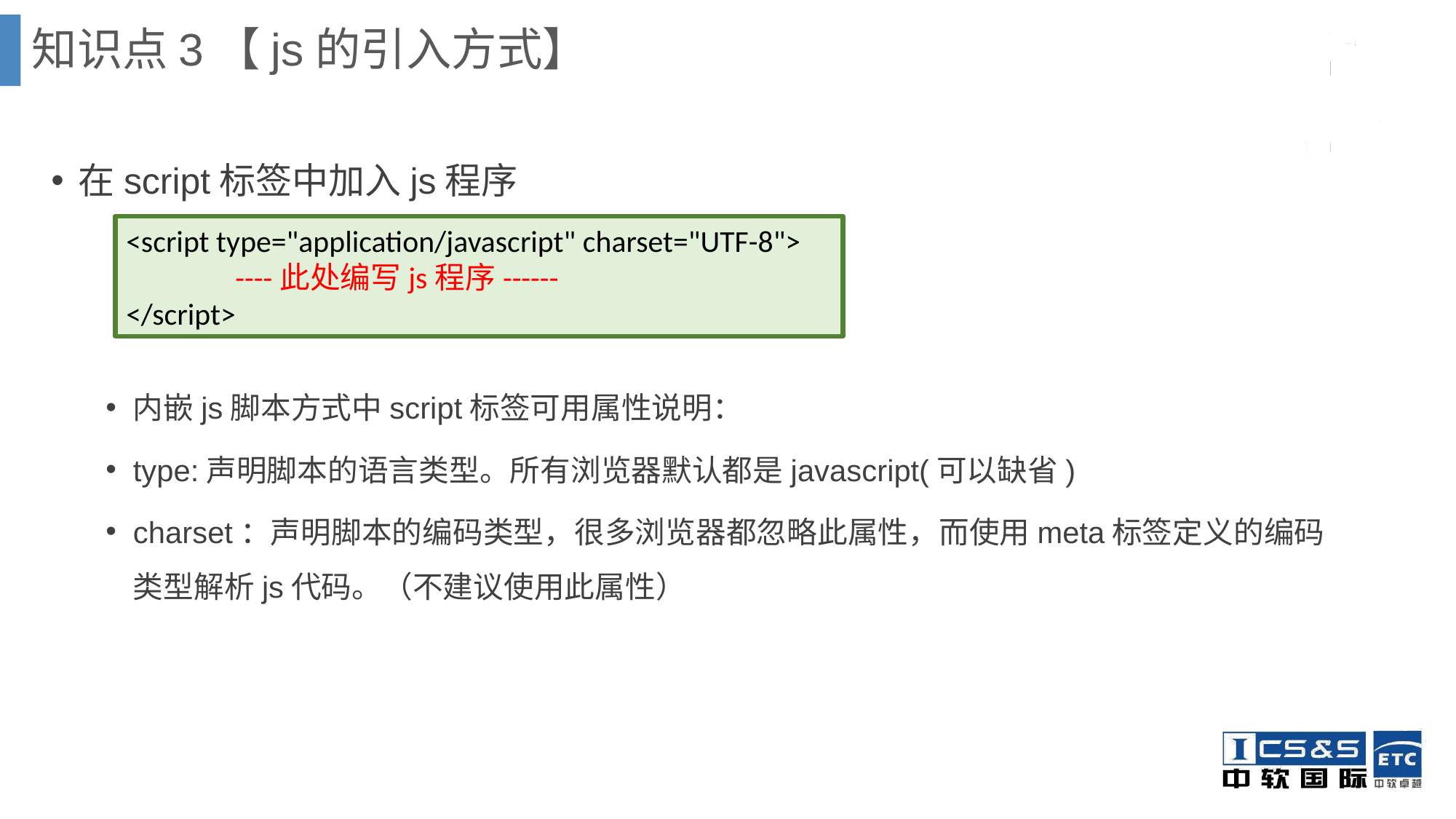

知识点3【js的引入方式】
在script标签中加入js程序

内嵌js脚本方式中script标签可用属性说明：
type:声明脚本的语言类型。所有浏览器默认都是javascript(可以缺省)
charset：声明脚本的编码类型，很多浏览器都忽略此属性，而使用meta标签定义的编码类型解析js代码。（不建议使用此属性）
<script type="application/javascript" charset="UTF-8">
	----此处编写js程序------
</script>